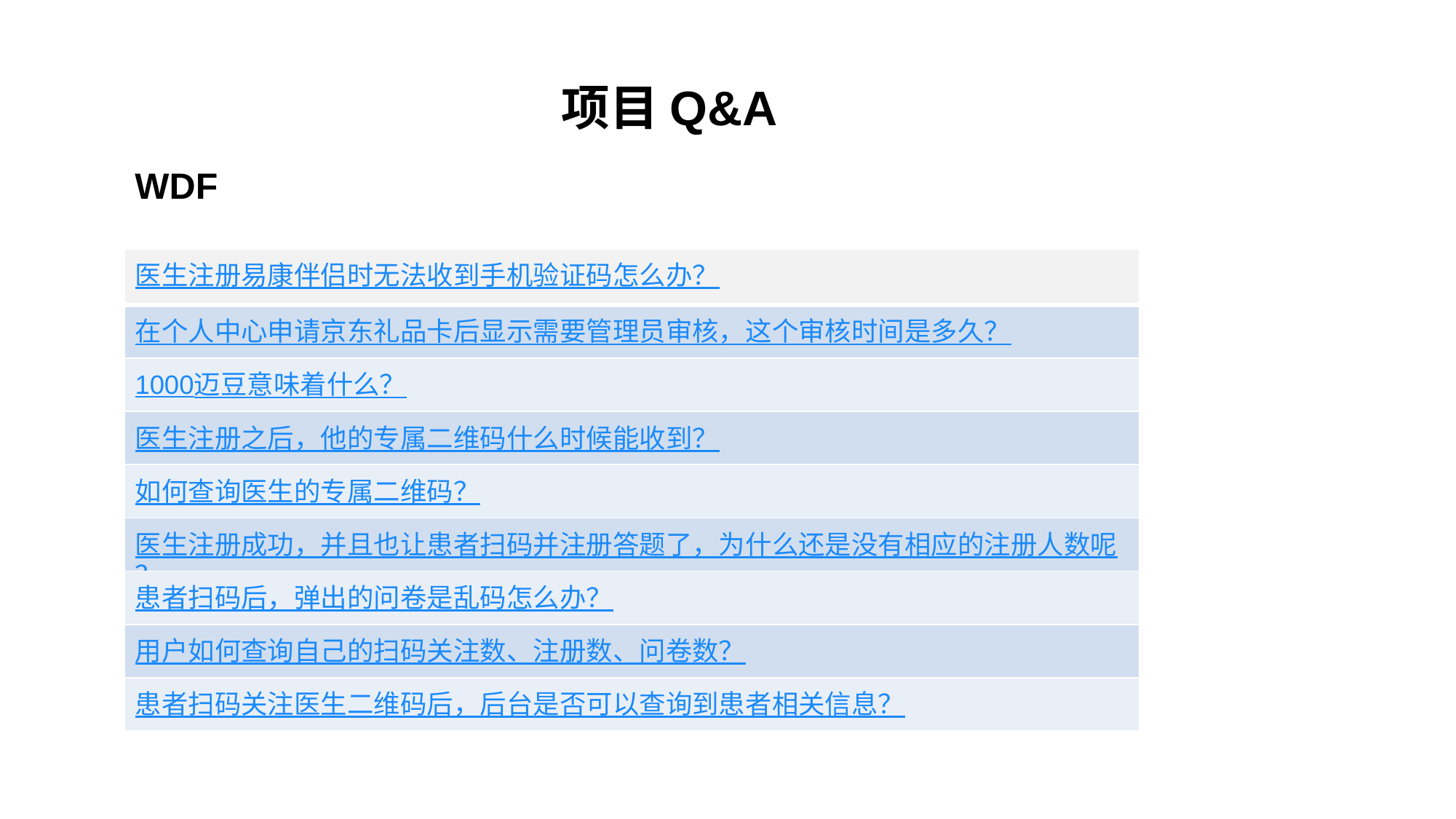

项目Q&A
WDF
| 医生注册易康伴侣时无法收到手机验证码怎么办？ |
| --- |
| 在个人中心申请京东礼品卡后显示需要管理员审核，这个审核时间是多久？ |
| 1000迈豆意味着什么？ |
| 医生注册之后，他的专属二维码什么时候能收到？ |
| 如何查询医生的专属二维码？ |
| 医生注册成功，并且也让患者扫码并注册答题了，为什么还是没有相应的注册人数呢？ |
| 患者扫码后，弹出的问卷是乱码怎么办？ |
| 用户如何查询自己的扫码关注数、注册数、问卷数？ |
| 患者扫码关注医生二维码后，后台是否可以查询到患者相关信息？ |